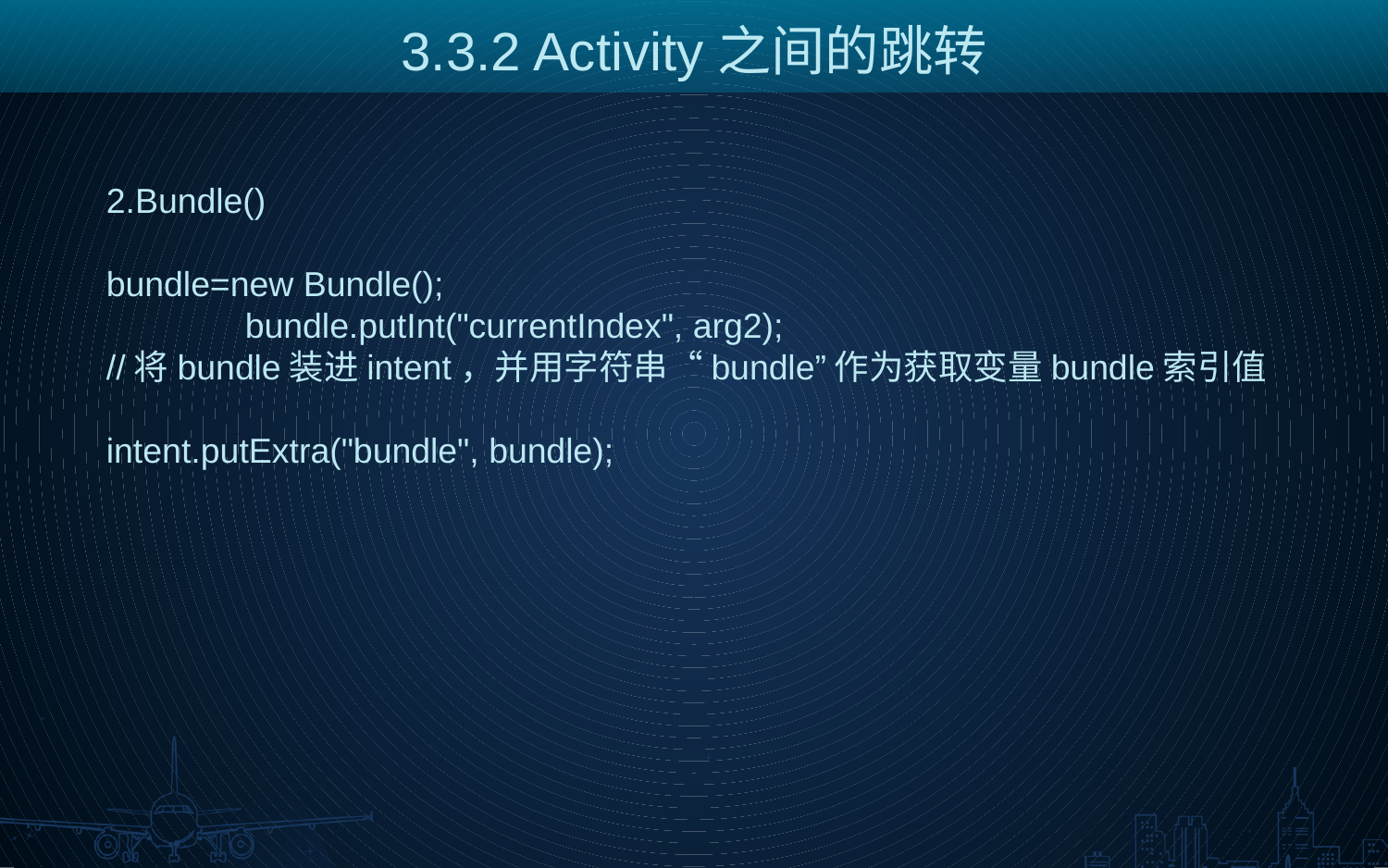

3.3.2 Activity之间的跳转
2.Bundle()

bundle=new Bundle();
	bundle.putInt("currentIndex", arg2);
//将bundle装进intent，并用字符串“bundle”作为获取变量bundle索引值
intent.putExtra("bundle", bundle);